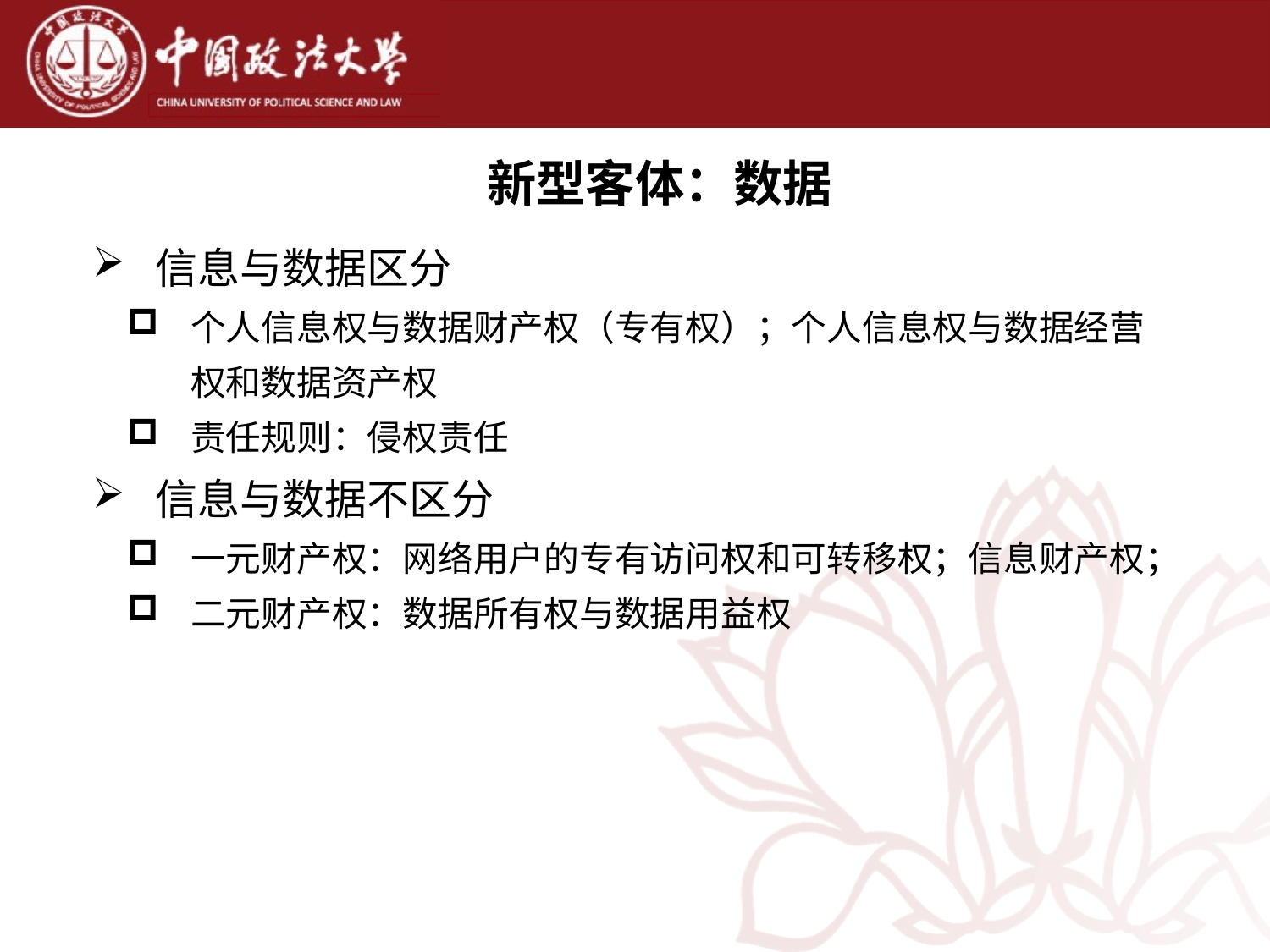

# 新型客体：数据
信息与数据区分
个人信息权与数据财产权（专有权）；个人信息权与数据经营权和数据资产权
责任规则：侵权责任
信息与数据不区分
一元财产权：网络用户的专有访问权和可转移权；信息财产权；
二元财产权：数据所有权与数据用益权